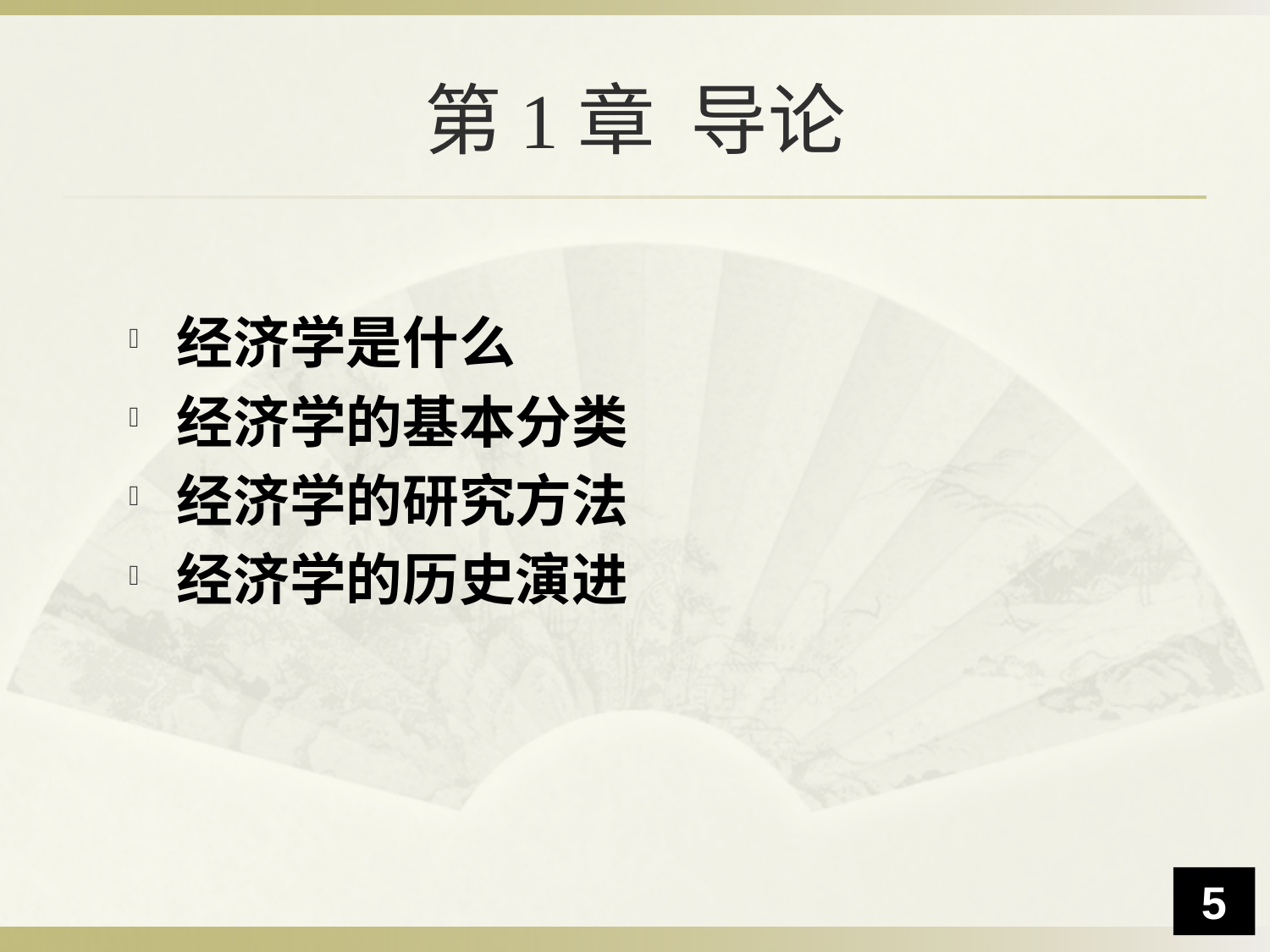

# 第1章  导论

经济学是什么
经济学的基本分类
经济学的研究方法
经济学的历史演进
5